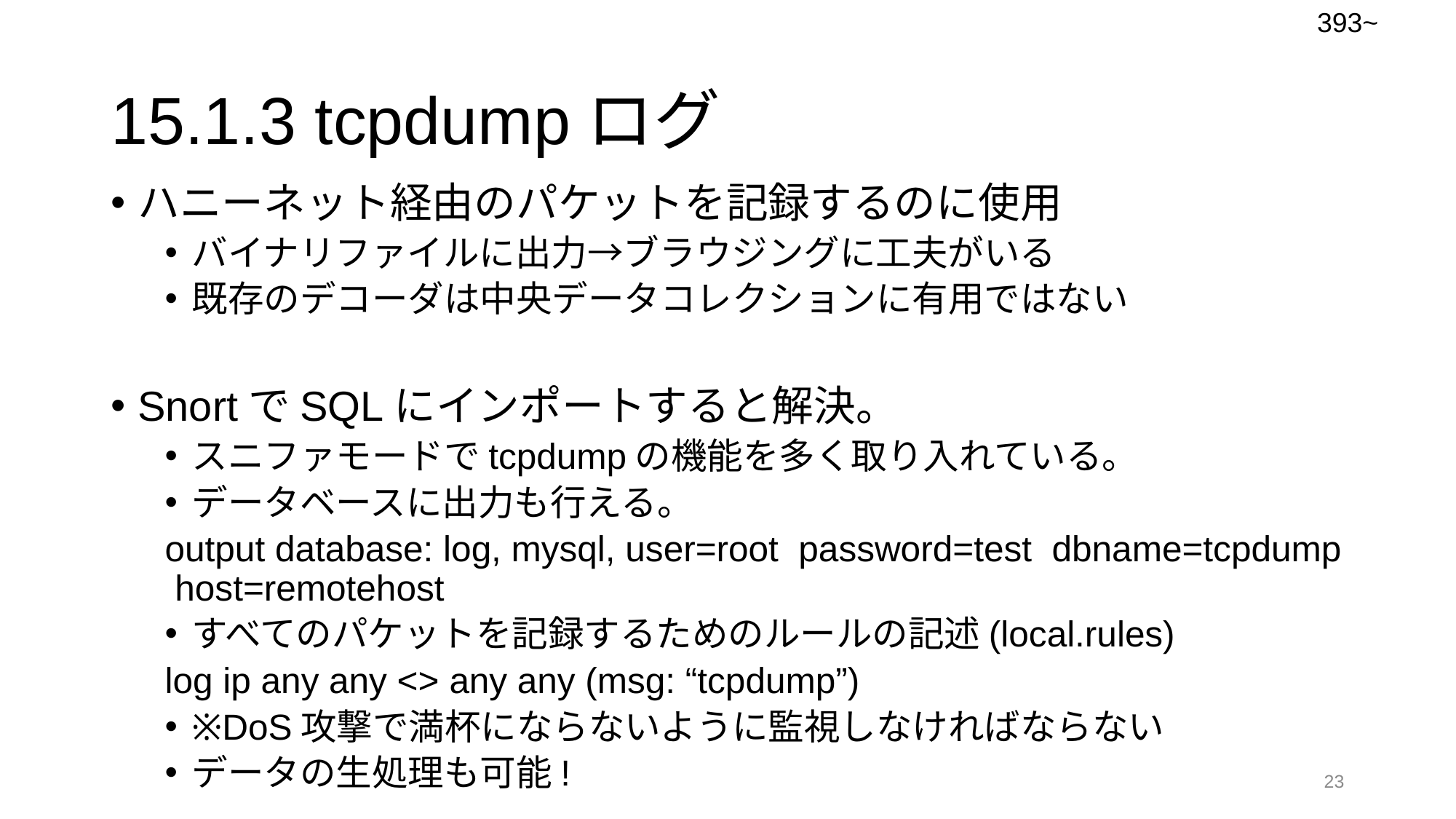

393~
# 15.1.3 tcpdumpログ
ハニーネット経由のパケットを記録するのに使用
バイナリファイルに出力→ブラウジングに工夫がいる
既存のデコーダは中央データコレクションに有用ではない

SnortでSQLにインポートすると解決。
スニファモードでtcpdumpの機能を多く取り入れている。
データベースに出力も行える。
output database: log, mysql, user=root  password=test  dbname=tcpdump  host=remotehost
すべてのパケットを記録するためのルールの記述(local.rules)
log ip any any <> any any (msg: “tcpdump”)
※DoS攻撃で満杯にならないように監視しなければならない
データの生処理も可能!

23